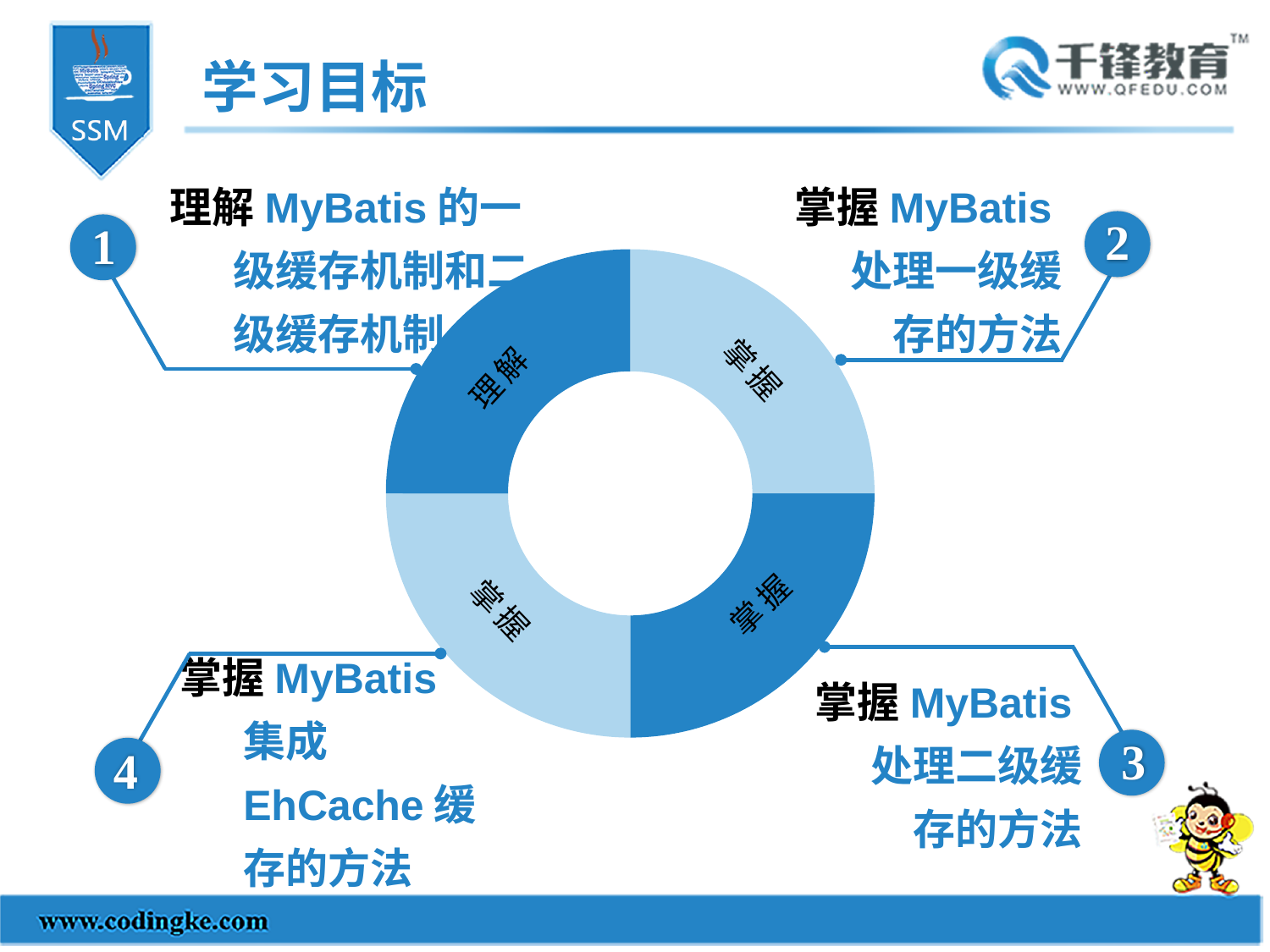

学习目标
理解MyBatis的一级缓存机制和二级缓存机制
1

掌握MyBatis处理一级缓存的方法
2

### Chart

| Category | 销售额 |
|---|---|
| 掌握知识 | 2.5 |
| 理解知识 | 2.5 |
| 熟悉知识 | 2.5 |
| 了解知识 | 2.5 |
理解
掌握
掌握
掌握
掌握MyBatis处理二级缓存的方法
3

掌握MyBatis集成EhCache缓存的方法
4